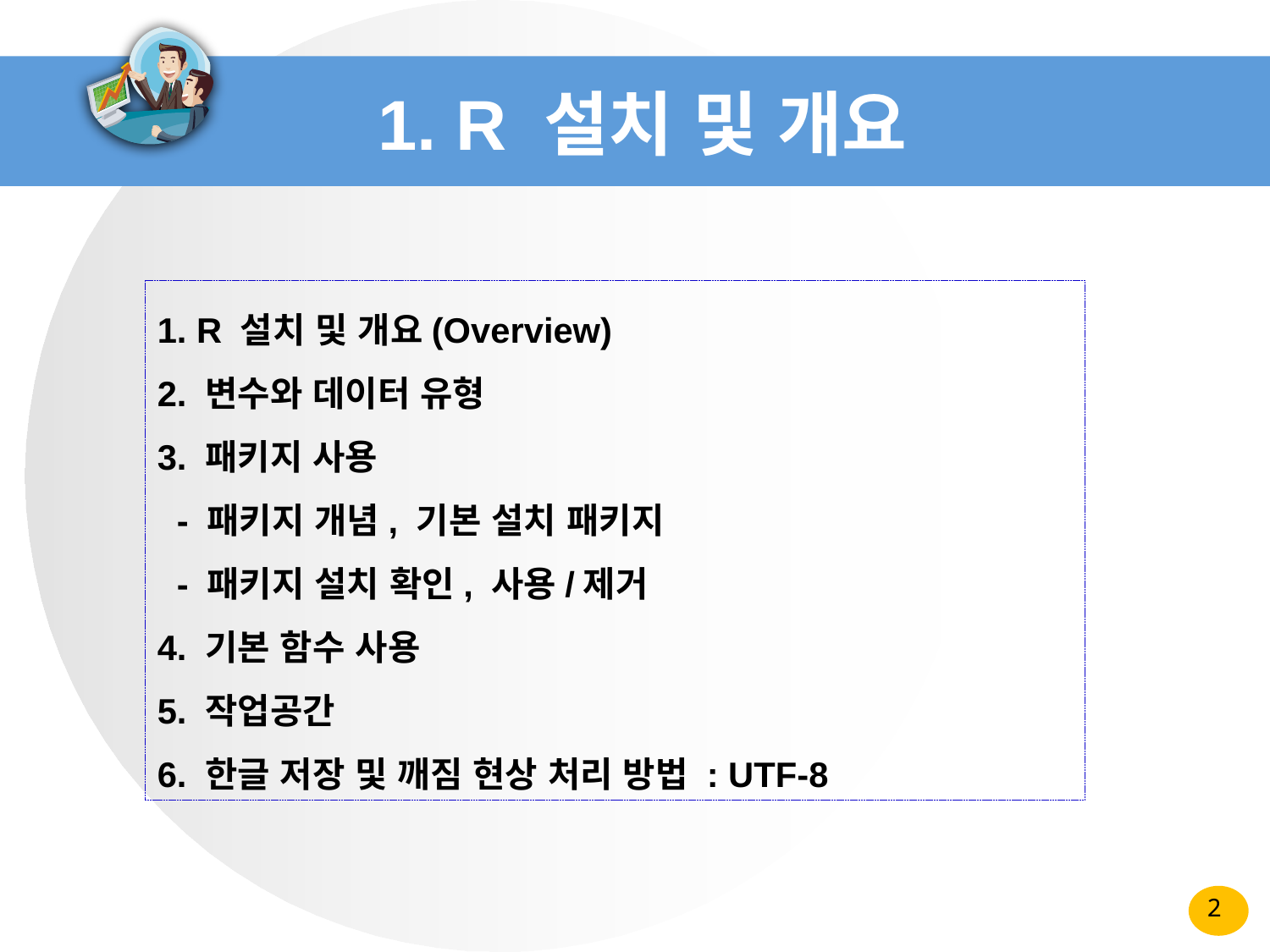

# 1. R 설치 및 개요
1. R 설치 및 개요(Overview)
2. 변수와 데이터 유형
3. 패키지 사용
  - 패키지 개념, 기본 설치 패키지
  - 패키지 설치 확인, 사용/제거
4. 기본 함수 사용
5. 작업공간
6. 한글 저장 및 깨짐 현상 처리 방법 : UTF-8
2